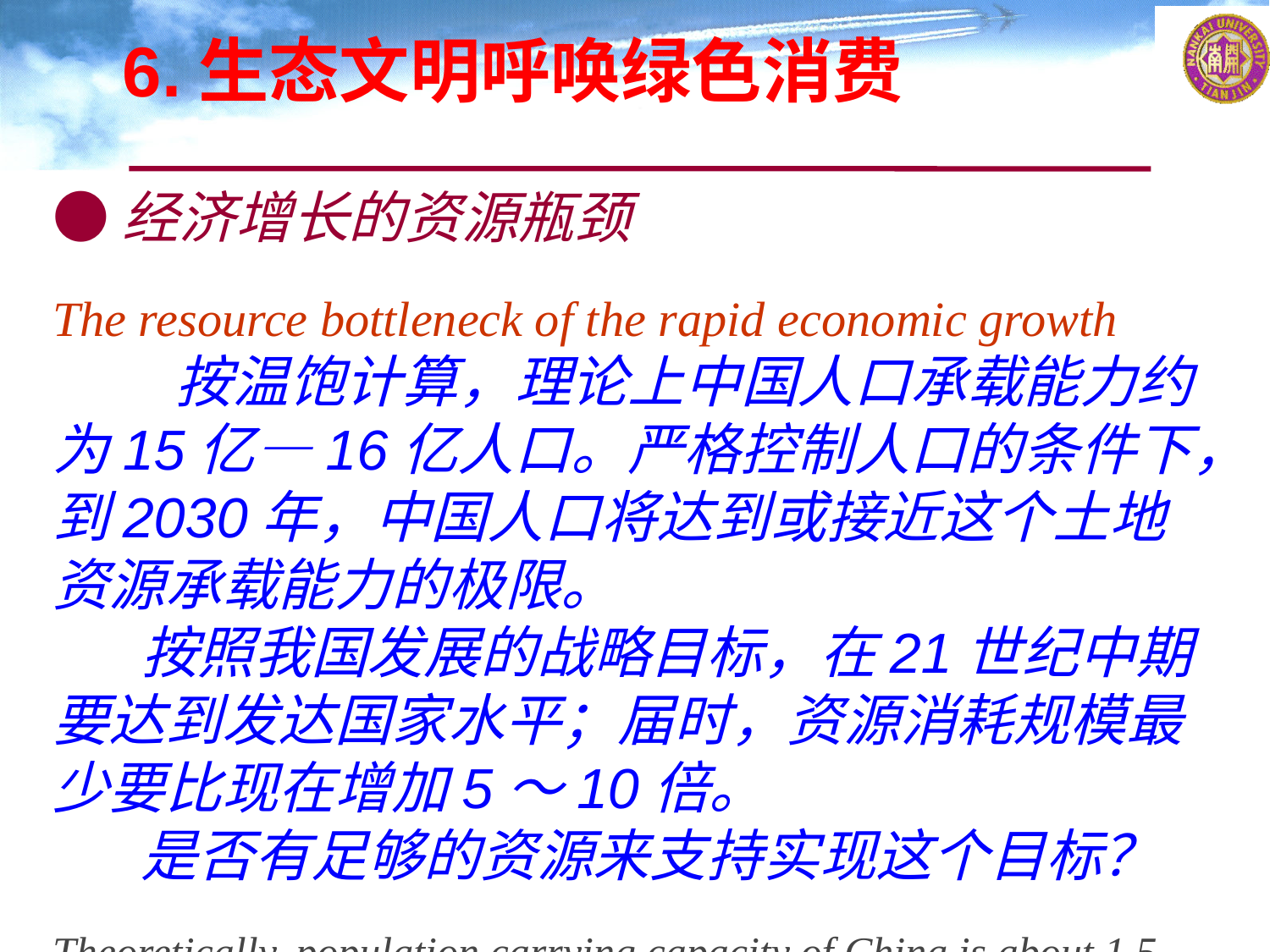

6.生态文明呼唤绿色消费

●经济增长的资源瓶颈
The resource bottleneck of the rapid economic growth
       按温饱计算，理论上中国人口承载能力约为15亿—16亿人口。严格控制人口的条件下，到2030年，中国人口将达到或接近这个土地资源承载能力的极限。
       按照我国发展的战略目标，在21世纪中期要达到发达国家水平；届时，资源消耗规模最少要比现在增加5～10倍。
       是否有足够的资源来支持实现这个目标？
Theoretically, population carrying capacity of China is about 1.5 billion -1.6 million people. Under a strict control of the population, the Chinese population will reach to the carrying capacity limitation of the land resources on 2030.
    In accordance with the strategic objectives of China's development, the level of developed countries would be reached in the mid-21st century; then, the resource consumption increase at least about 5 to 10 times than the current.
    Are there enough resources to achieve this goal?